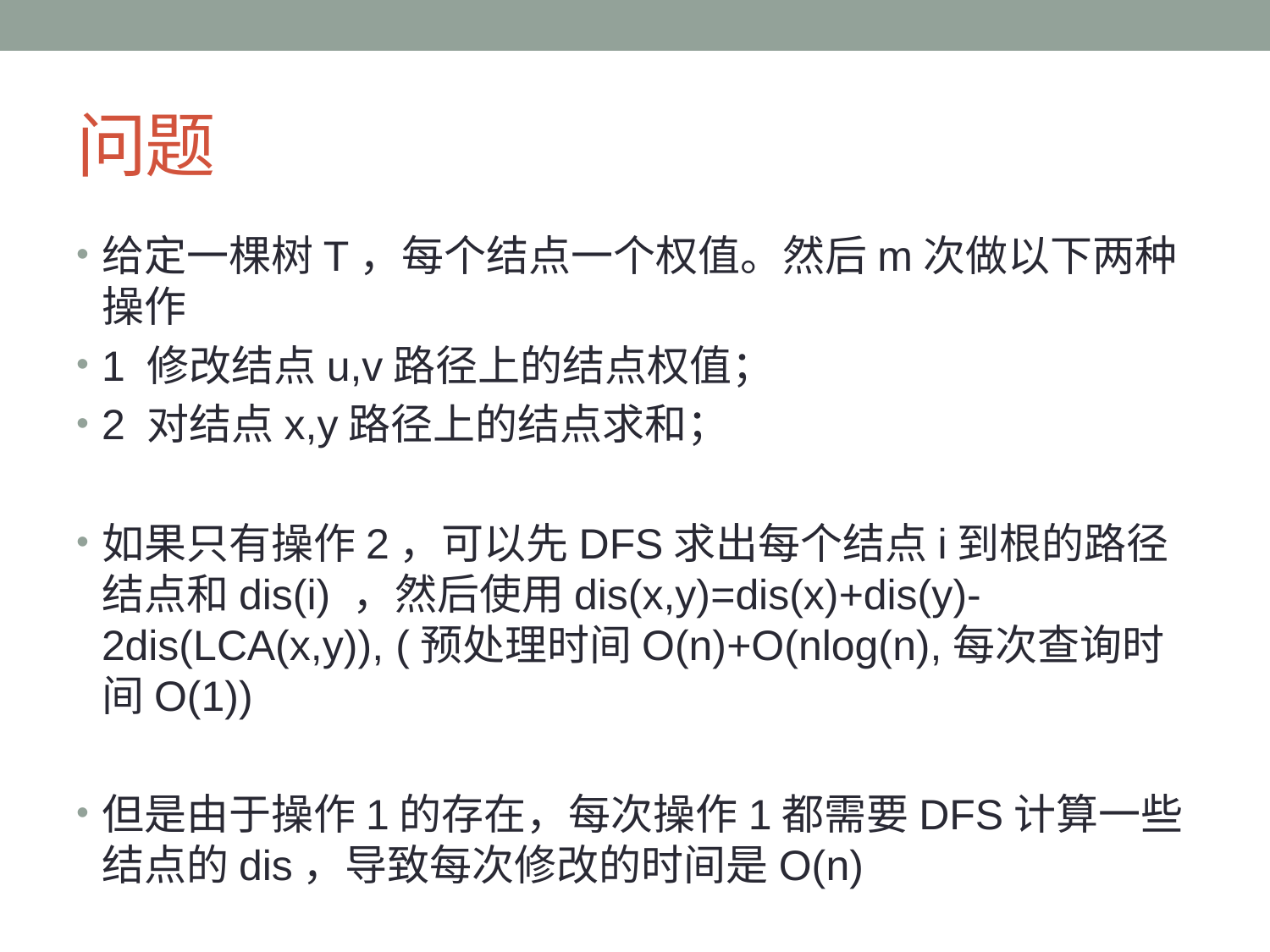

# 问题
给定一棵树T，每个结点一个权值。然后m次做以下两种操作
1 修改结点u,v路径上的结点权值；
2 对结点x,y路径上的结点求和；

如果只有操作2，可以先DFS求出每个结点i到根的路径结点和dis(i) ，然后使用dis(x,y)=dis(x)+dis(y)-2dis(LCA(x,y)), (预处理时间O(n)+O(nlog(n),每次查询时间O(1))

但是由于操作1的存在，每次操作1都需要DFS计算一些结点的dis，导致每次修改的时间是O(n)